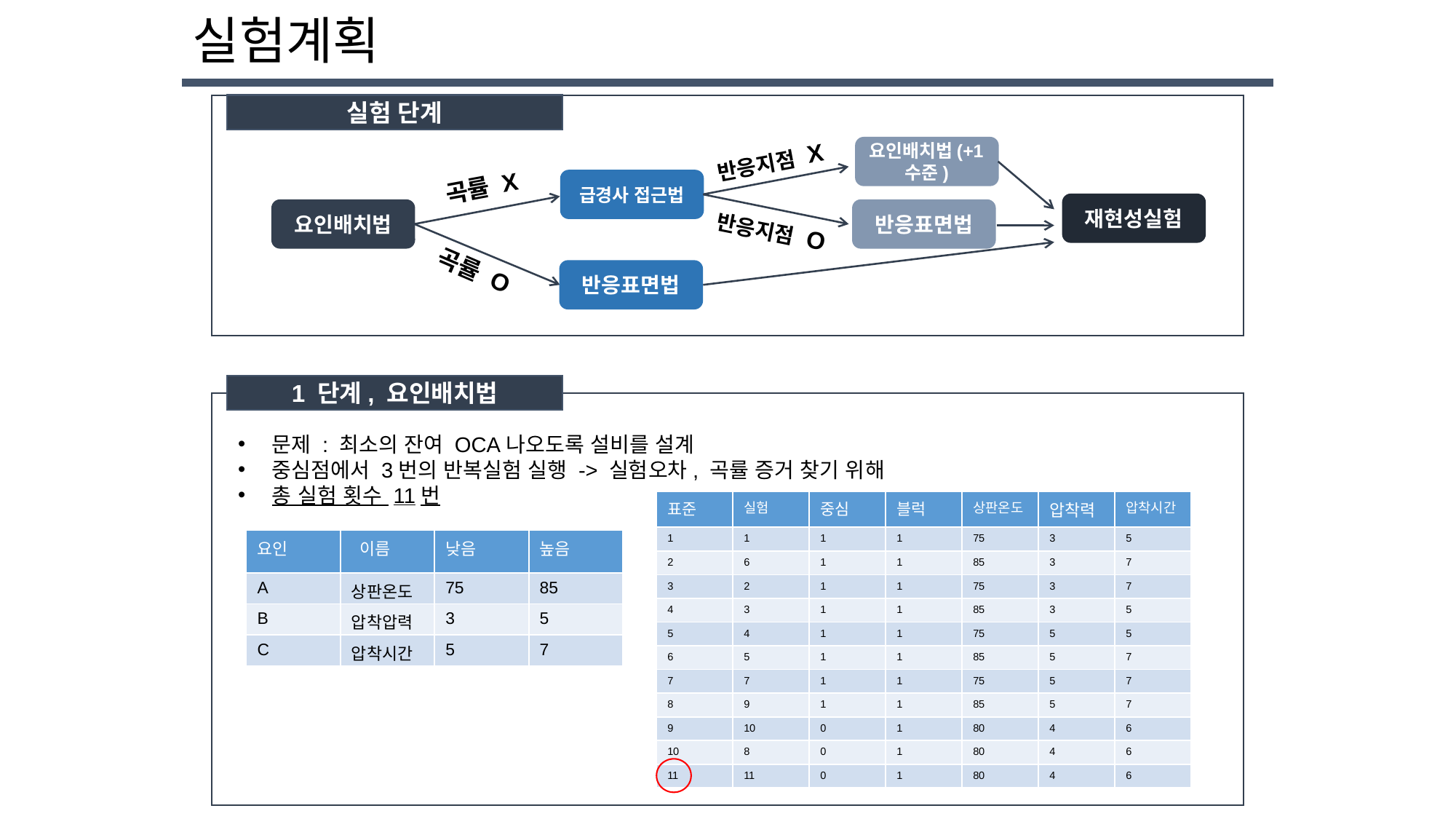

# 실험계획

실험 단계
요인배치법(+1수준)
반응지점 X
곡률 X
급경사 접근법
재현성실험
요인배치법
반응표면법
반응지점 O
곡률 O
반응표면법
1 단계, 요인배치법

문제 : 최소의 잔여 OCA나오도록 설비를 설계
중심점에서 3번의 반복실험 실행 -> 실험오차, 곡률 증거 찾기 위해
총 실험 횟수 11번

| 표준 | 실험 | 중심 | 블럭 | 상판온도 | 압착력 | 압착시간 |
| --- | --- | --- | --- | --- | --- | --- |
| 1 | 1 | 1 | 1 | 75 | 3 | 5 |
| 2 | 6 | 1 | 1 | 85 | 3 | 7 |
| 3 | 2 | 1 | 1 | 75 | 3 | 7 |
| 4 | 3 | 1 | 1 | 85 | 3 | 5 |
| 5 | 4 | 1 | 1 | 75 | 5 | 5 |
| 6 | 5 | 1 | 1 | 85 | 5 | 7 |
| 7 | 7 | 1 | 1 | 75 | 5 | 7 |
| 8 | 9 | 1 | 1 | 85 | 5 | 7 |
| 9 | 10 | 0 | 1 | 80 | 4 | 6 |
| 10 | 8 | 0 | 1 | 80 | 4 | 6 |
| 11 | 11 | 0 | 1 | 80 | 4 | 6 |
| 요인 | 이름 | 낮음 | 높음 |
| --- | --- | --- | --- |
| A | 상판온도 | 75 | 85 |
| B | 압착압력 | 3 | 5 |
| C | 압착시간 | 5 | 7 |